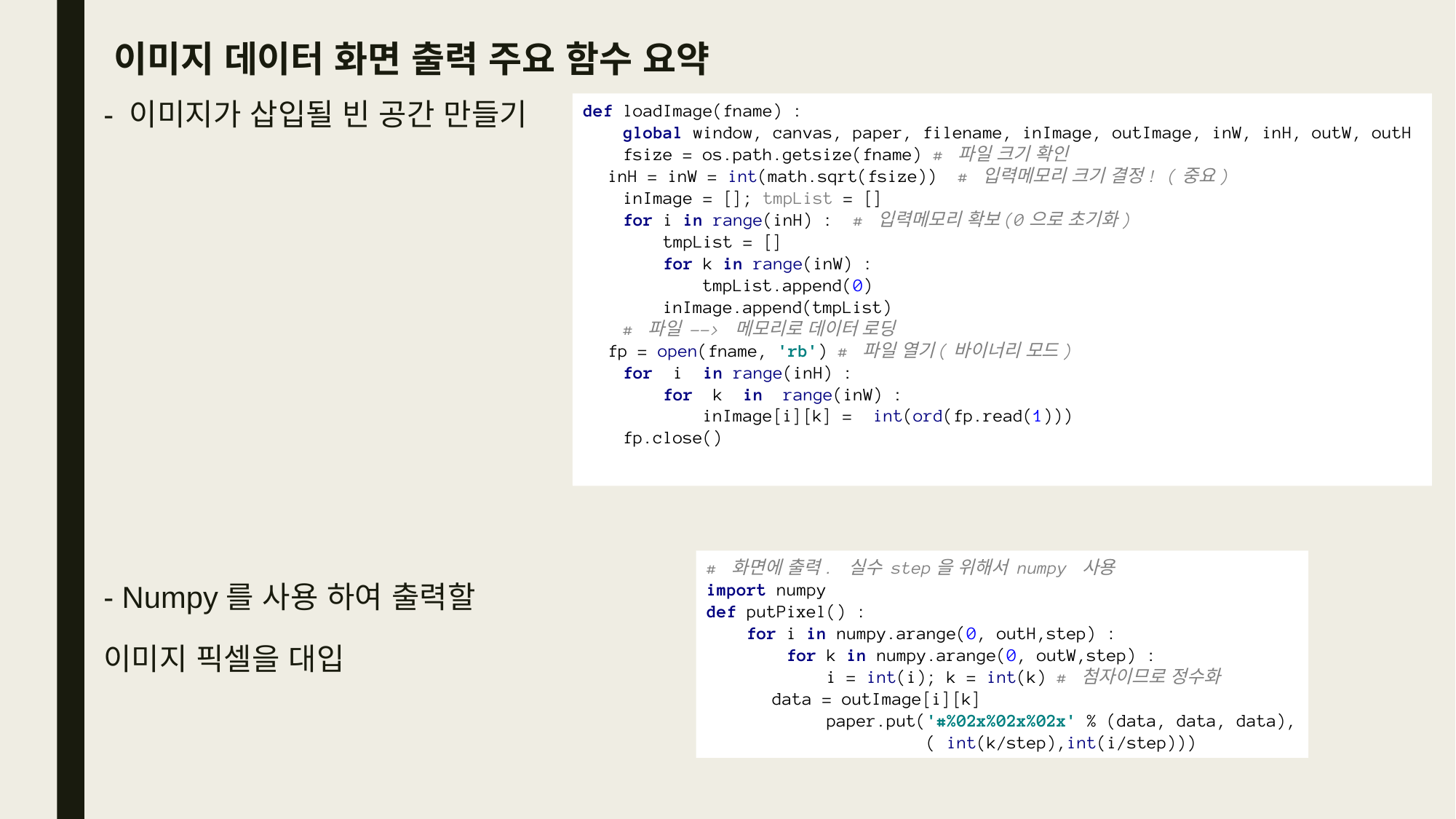

# 이미지 데이터 화면 출력 주요 함수 요약
def loadImage(fname) :
    global window, canvas, paper, filename, inImage, outImage, inW, inH, outW, outH
    fsize = os.path.getsize(fname) # 파일 크기 확인
    inH = inW = int(math.sqrt(fsize))  # 입력메모리 크기 결정! (중요)
    inImage = []; tmpList = []
    for i in range(inH) :  # 입력메모리 확보(0으로 초기화)
        tmpList = []
        for k in range(inW) :
            tmpList.append(0)
        inImage.append(tmpList)
    # 파일 --> 메모리로 데이터 로딩
    fp = open(fname, 'rb') # 파일 열기(바이너리 모드)
    for  i  in range(inH) :
        for  k  in  range(inW) :
            inImage[i][k] =  int(ord(fp.read(1)))
    fp.close()
- 이미지가 삽입될 빈 공간 만들기
- Numpy를 사용 하여 출력할 이미지 픽셀을 대입
# 화면에 출력. 실수 step을 위해서 numpy 사용 import numpy def putPixel() : for i in numpy.arange(0, outH,step) : for k in numpy.arange(0, outW,step) : i = int(i); k = int(k) # 첨자이므로 정수화 data = outImage[i][k] paper.put('#%02x%02x%02x' % (data, data, data), ( int(k/step),int(i/step)))